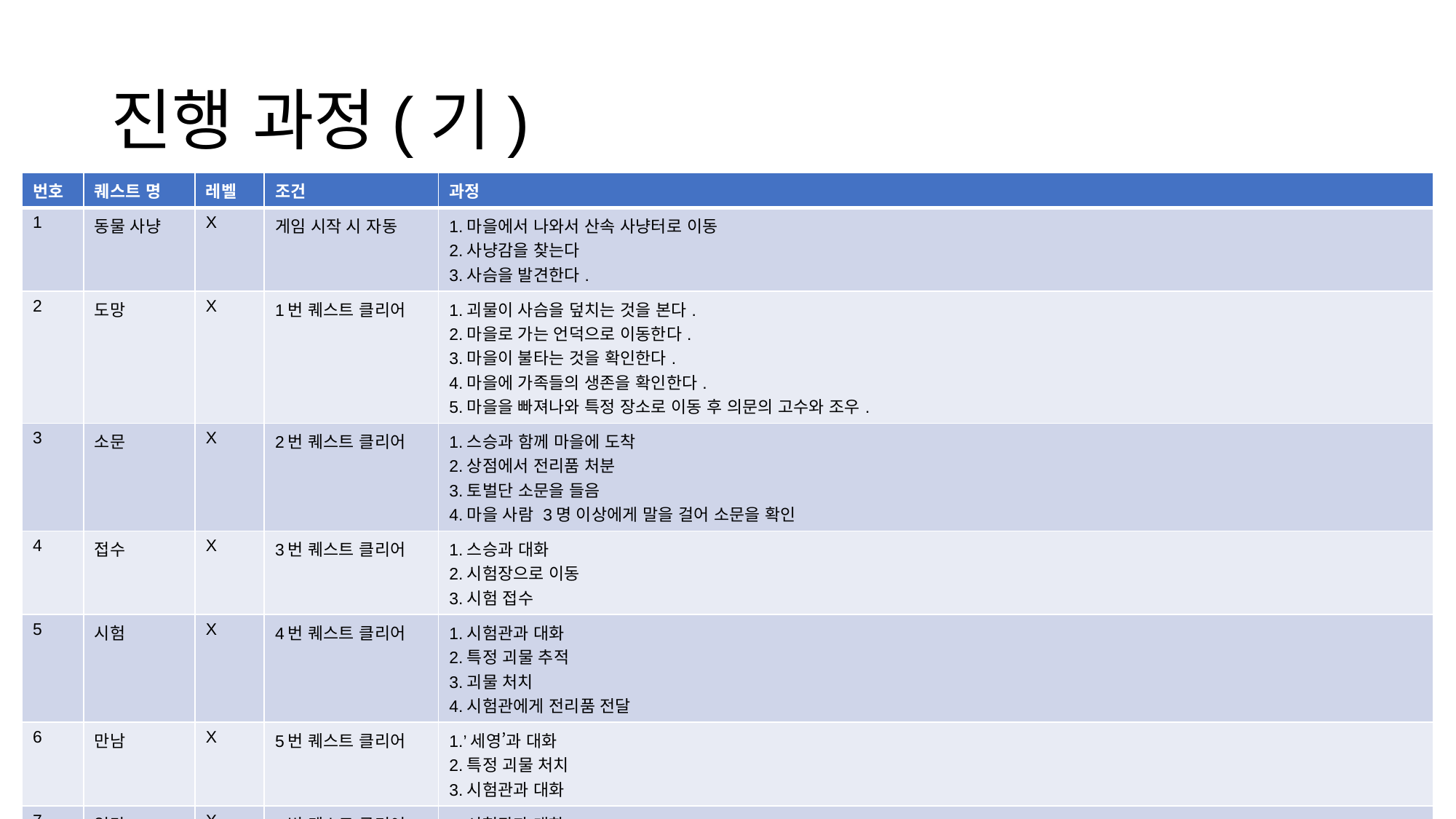

# 진행 과정(기)
| 번호 | 퀘스트 명 | 레벨 | 조건 | 과정 |
| --- | --- | --- | --- | --- |
| 1 | 동물 사냥 | X | 게임 시작 시 자동 | 1.마을에서 나와서 산속 사냥터로 이동 2.사냥감을 찾는다 3.사슴을 발견한다. |
| 2 | 도망 | X | 1번 퀘스트 클리어 | 1.괴물이 사슴을 덮치는 것을 본다. 2.마을로 가는 언덕으로 이동한다. 3.마을이 불타는 것을 확인한다. 4.마을에 가족들의 생존을 확인한다. 5.마을을 빠져나와 특정 장소로 이동 후 의문의 고수와 조우. |
| 3 | 소문 | X | 2번 퀘스트 클리어 | 1.스승과 함께 마을에 도착 2.상점에서 전리품 처분 3.토벌단 소문을 들음 4.마을 사람 3명 이상에게 말을 걸어 소문을 확인 |
| 4 | 접수 | X | 3번 퀘스트 클리어 | 1.스승과 대화 2.시험장으로 이동 3.시험 접수 |
| 5 | 시험 | X | 4번 퀘스트 클리어 | 1.시험관과 대화 2.특정 괴물 추적 3.괴물 처치 4.시험관에게 전리품 전달 |
| 6 | 만남 | X | 5번 퀘스트 클리어 | 1.’세영’과 대화 2.특정 괴물 처치 3.시험관과 대화 |
| 7 | 입단 | X | 6번 퀘스트 클리어 | 1.시험관과 대화 |